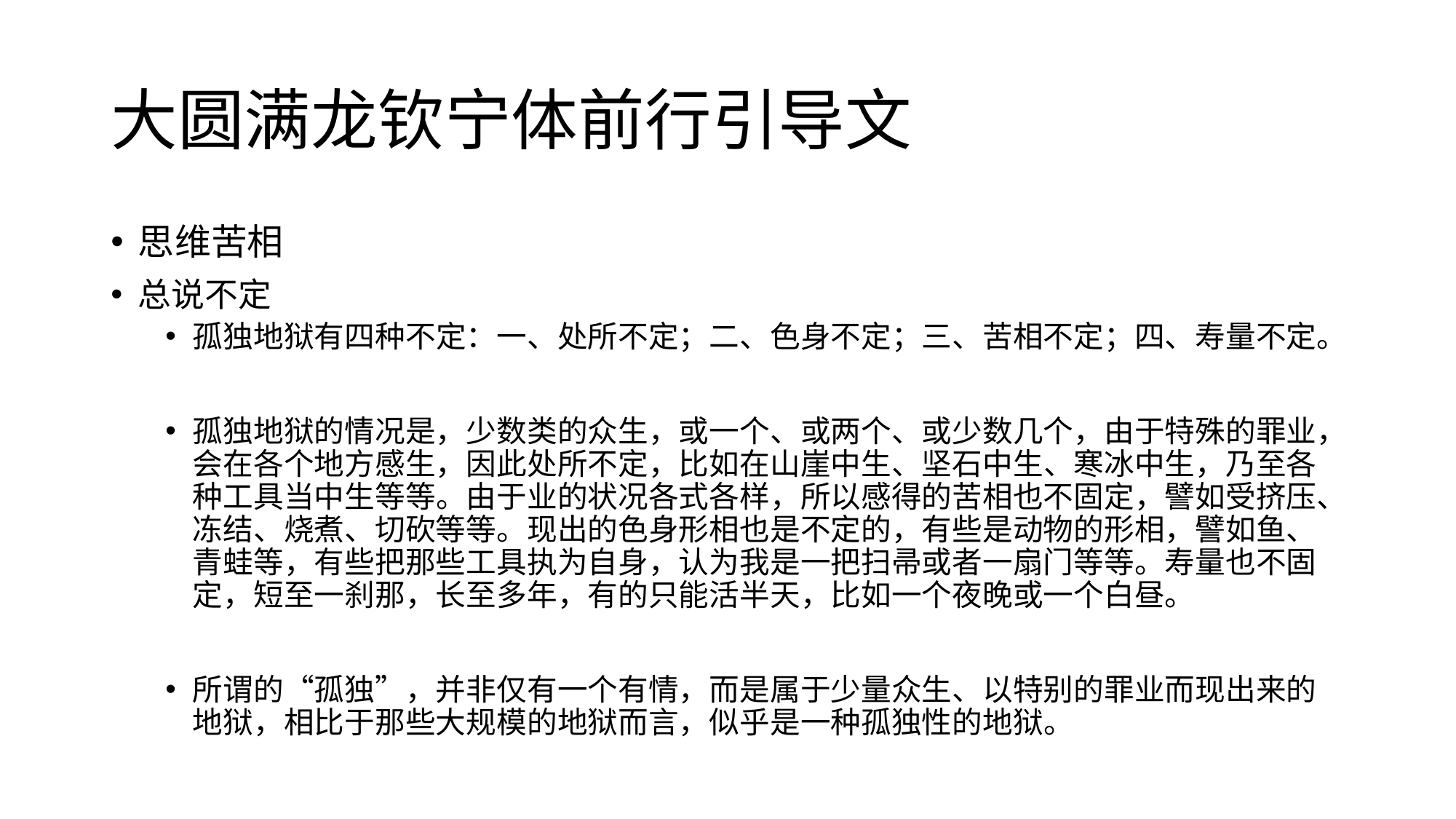

# 大圆满龙钦宁体前行引导文
思维苦相
总说不定
孤独地狱有四种不定：一、处所不定；二、色身不定；三、苦相不定；四、寿量不定。

孤独地狱的情况是，少数类的众生，或一个、或两个、或少数几个，由于特殊的罪业，会在各个地方感生，因此处所不定，比如在山崖中生、坚石中生、寒冰中生，乃至各种工具当中生等等。由于业的状况各式各样，所以感得的苦相也不固定，譬如受挤压、冻结、烧煮、切砍等等。现出的色身形相也是不定的，有些是动物的形相，譬如鱼、青蛙等，有些把那些工具执为自身，认为我是一把扫帚或者一扇门等等。寿量也不固定，短至一刹那，长至多年，有的只能活半天，比如一个夜晚或一个白昼。

所谓的“孤独”，并非仅有一个有情，而是属于少量众生、以特别的罪业而现出来的地狱，相比于那些大规模的地狱而言，似乎是一种孤独性的地狱。